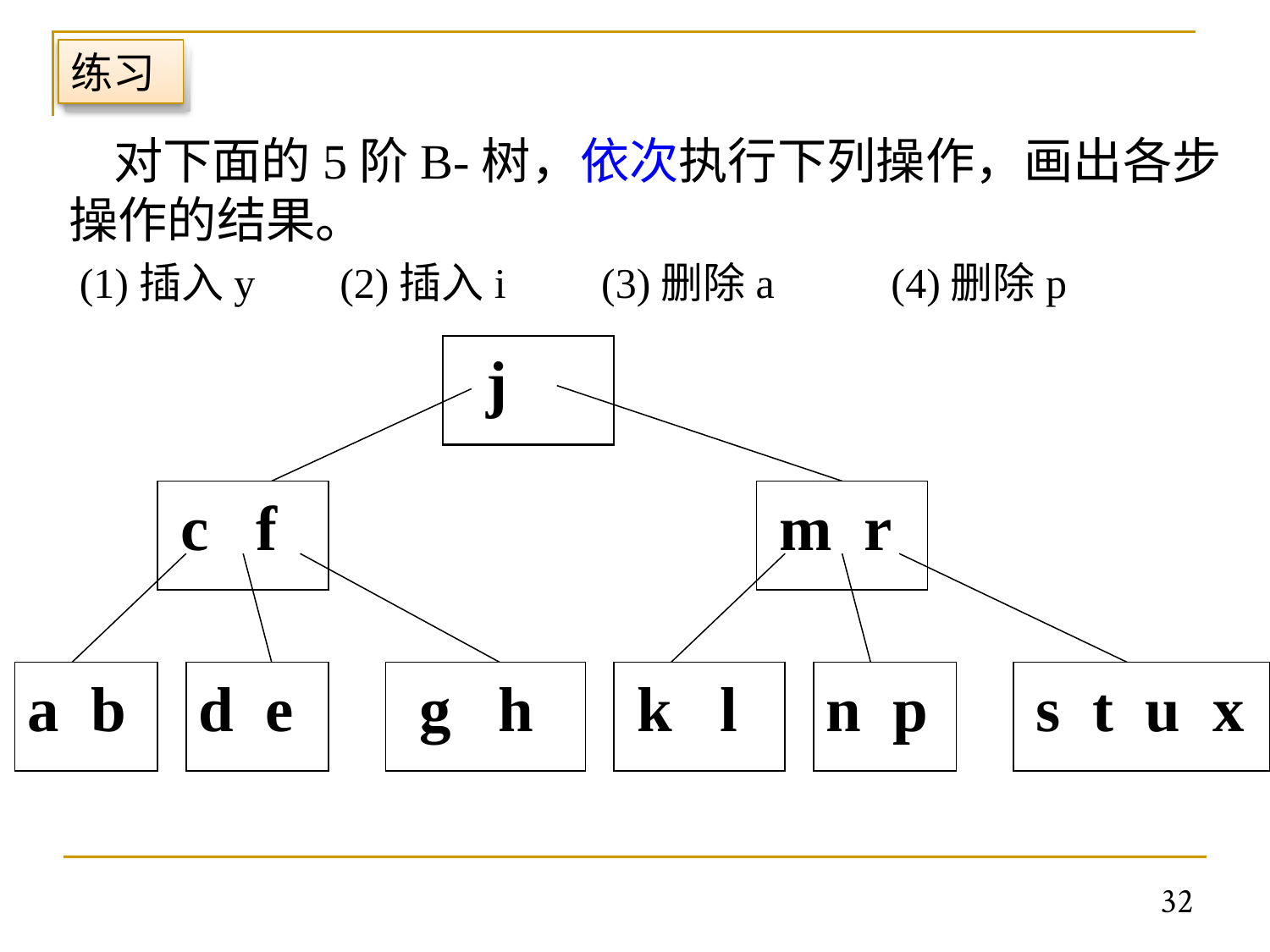

练习

   对下面的5阶B-树，依次执行下列操作，画出各步操作的结果。
 (1)插入y        (2)插入i         (3)删除a           (4)删除p

练习
j

c   f
m  r

a  b
d  e
g   h
k   l
n  p
s  t  u  x
32